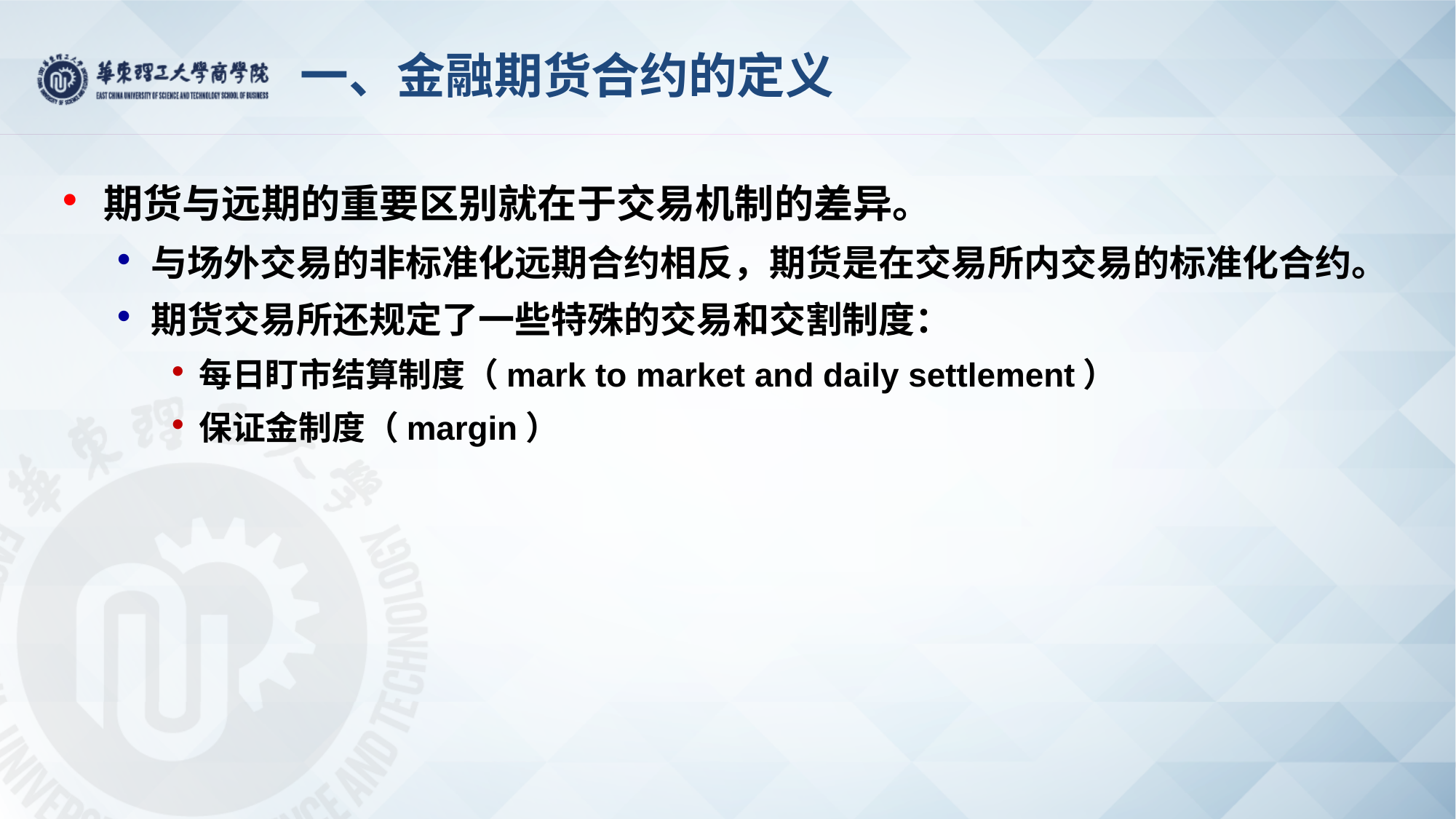

# 一、金融期货合约的定义
期货与远期的重要区别就在于交易机制的差异。
与场外交易的非标准化远期合约相反，期货是在交易所内交易的标准化合约。
期货交易所还规定了一些特殊的交易和交割制度：
每日盯市结算制度（mark to market and daily settlement）
保证金制度（margin）